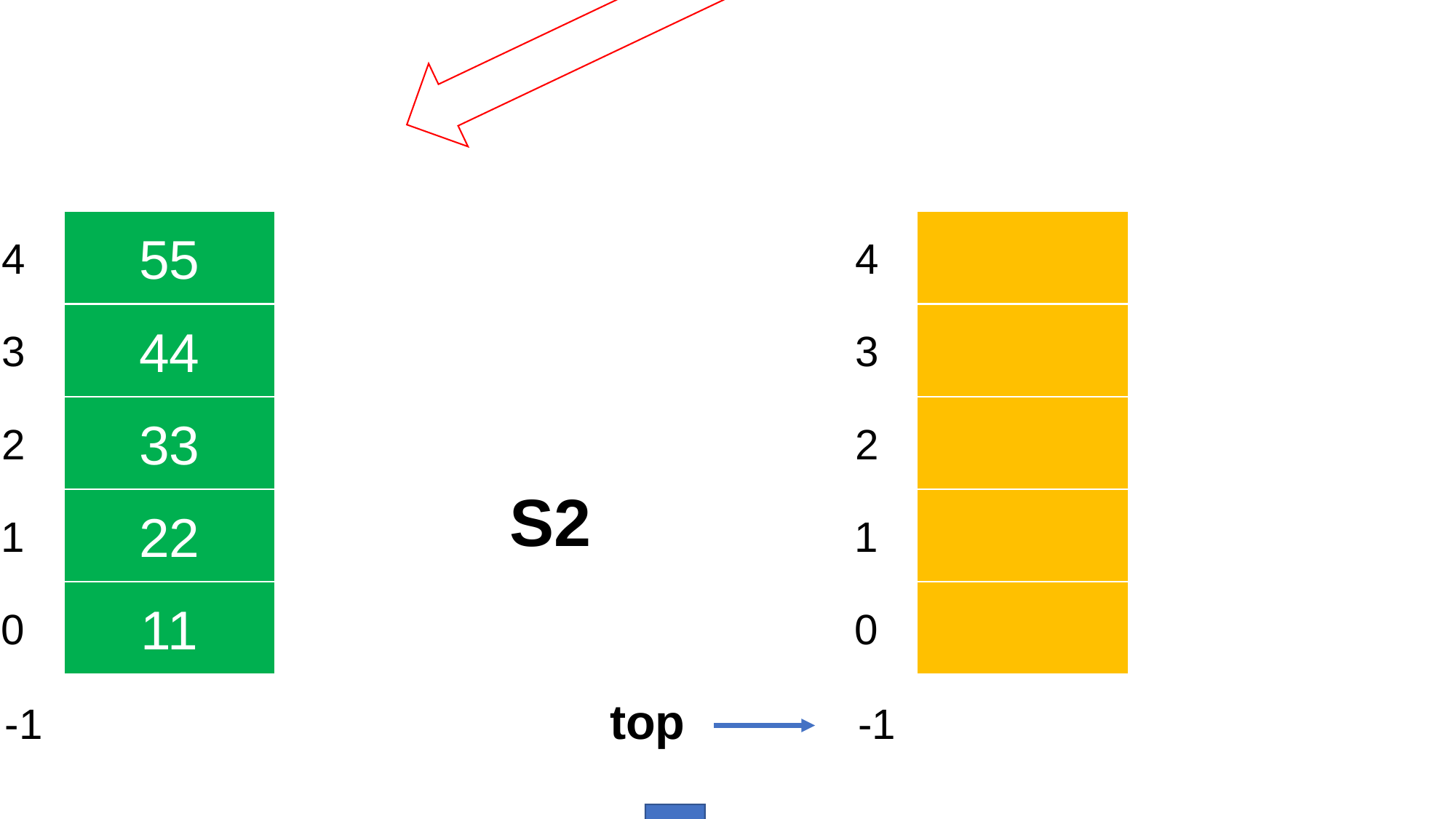

入队：如果栈 S1 已满，如果 S1 为空
ele=66

55

top
4
4
44

3
3
33

2
2
S1
S2
22

1
1
11

0
0
top
-1
-1

先将 S1 栈中所有元素出栈然后移入栈 S2 中
ele=66

11
top
4
4

22
3
3

33
2
2
S1
S2

44
1
1

55
0
0
top
-1
-1

再将新元素压入栈 S1 中
ele=66

11
top
4
4

22
3
3

33
2
2
S1
S2

44
1
1
66
55
top
0
0
-1
-1